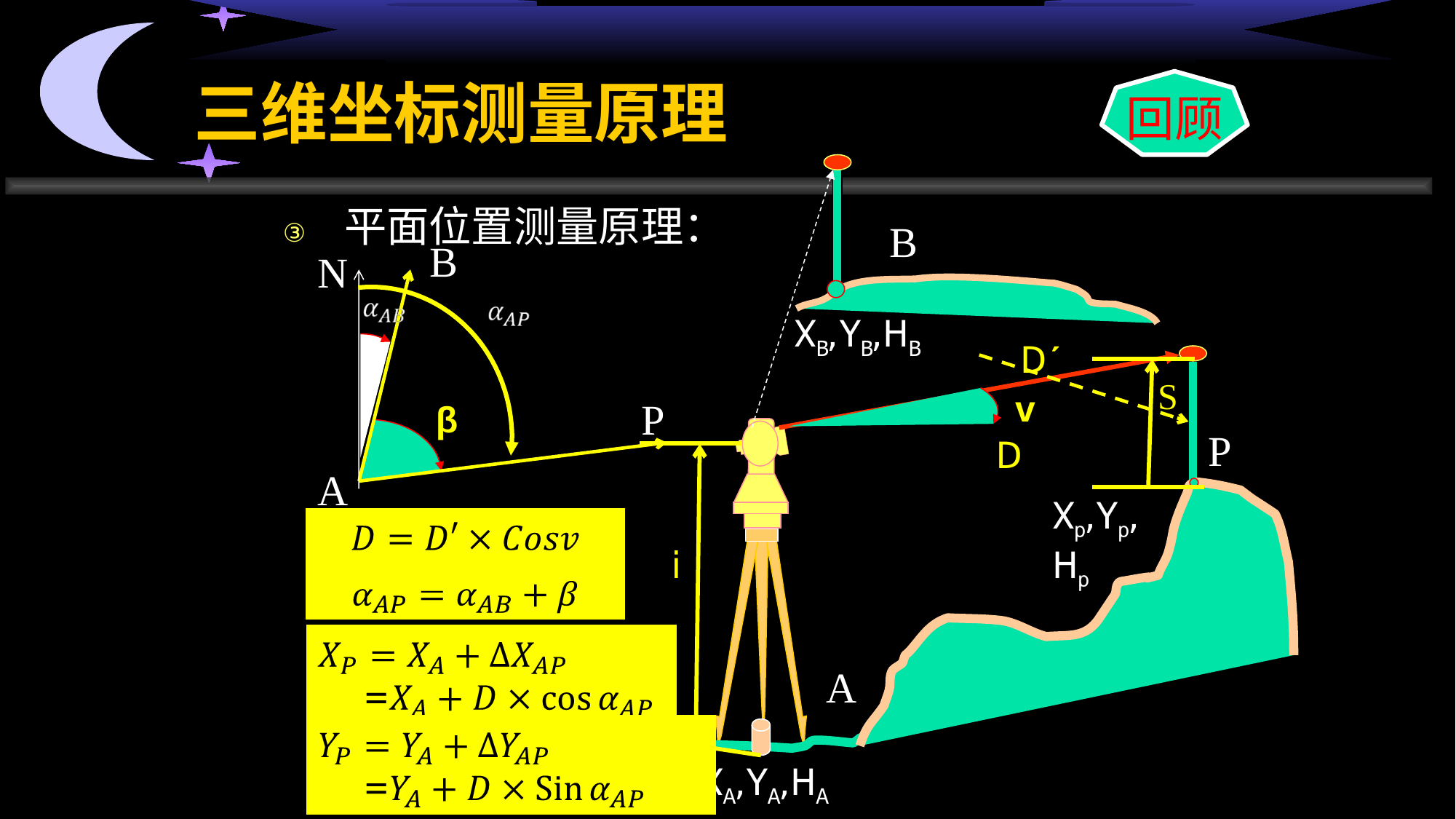

# 三维坐标测量原理
回顾

平面位置测量原理：
B
B
β

P
A
N

XB,YB,HB
Dʹ

v
S

P
D

Xp,Yp,Hp

i

A

XA,YA,HA